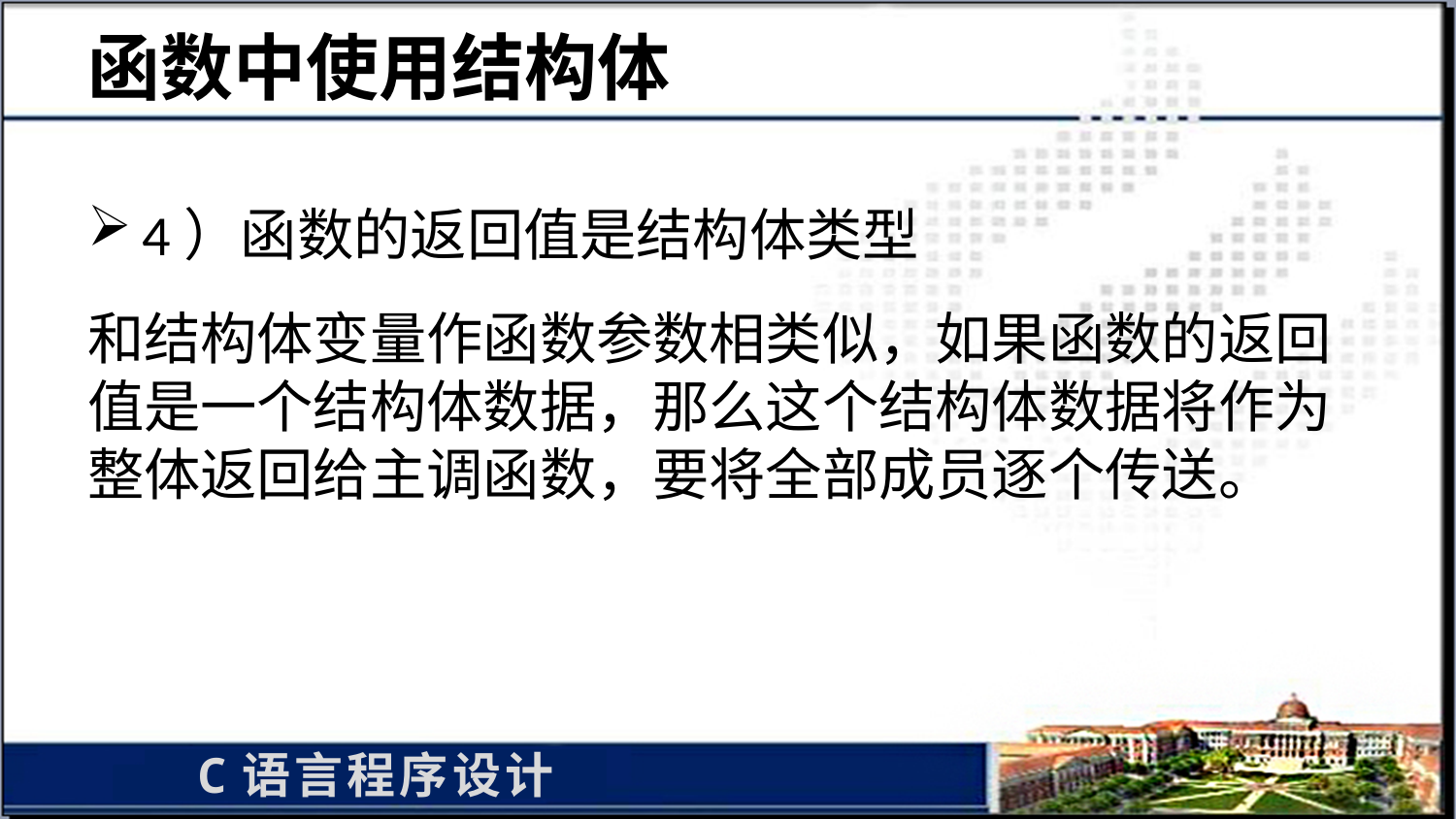

# 函数中使用结构体
4）函数的返回值是结构体类型
和结构体变量作函数参数相类似，如果函数的返回值是一个结构体数据，那么这个结构体数据将作为整体返回给主调函数，要将全部成员逐个传送。